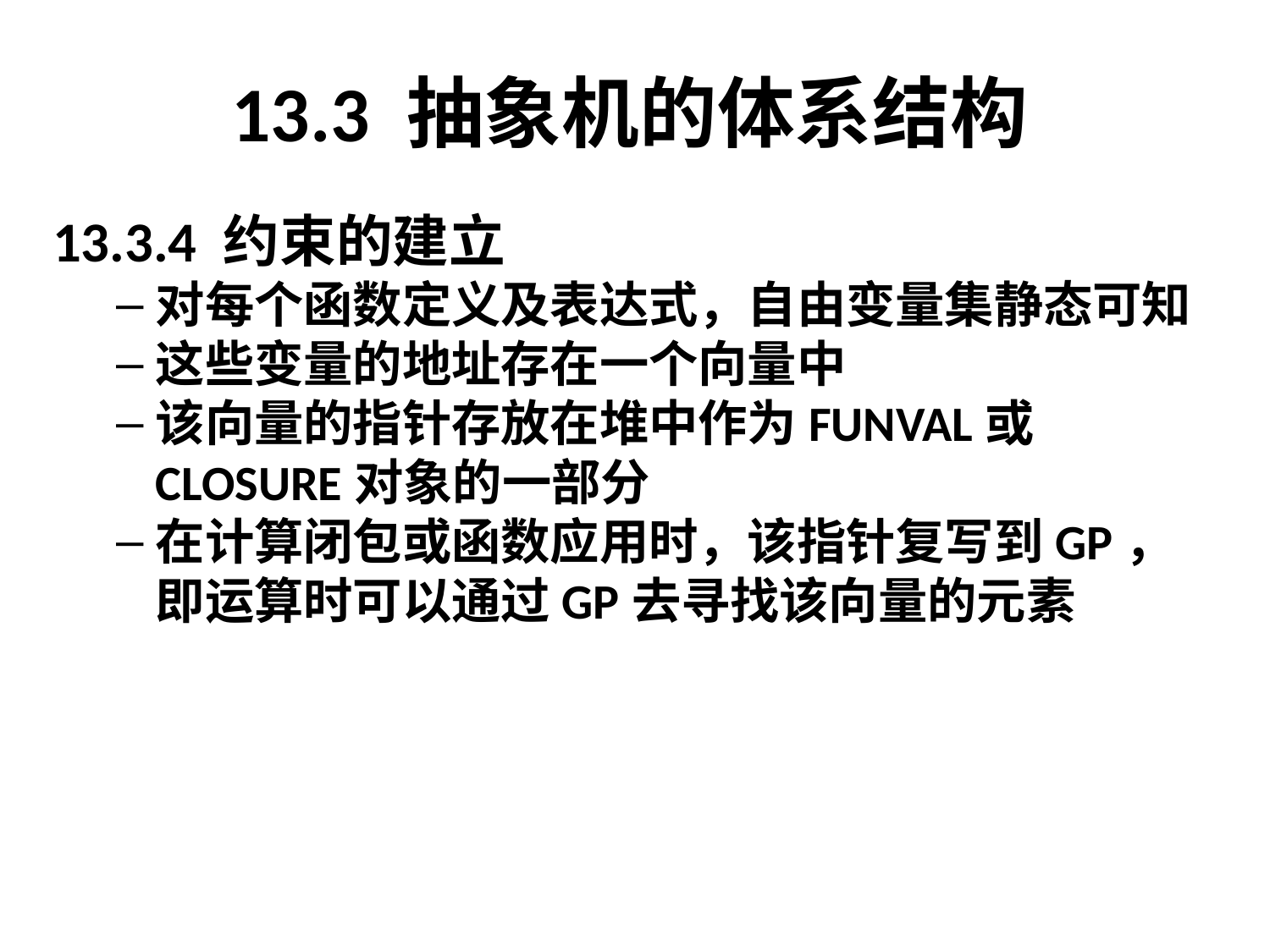

# 13.3 抽象机的体系结构
13.3.4 约束的建立
对每个函数定义及表达式，自由变量集静态可知
这些变量的地址存在一个向量中
该向量的指针存放在堆中作为FUNVAL或CLOSURE对象的一部分
在计算闭包或函数应用时，该指针复写到GP，即运算时可以通过GP去寻找该向量的元素